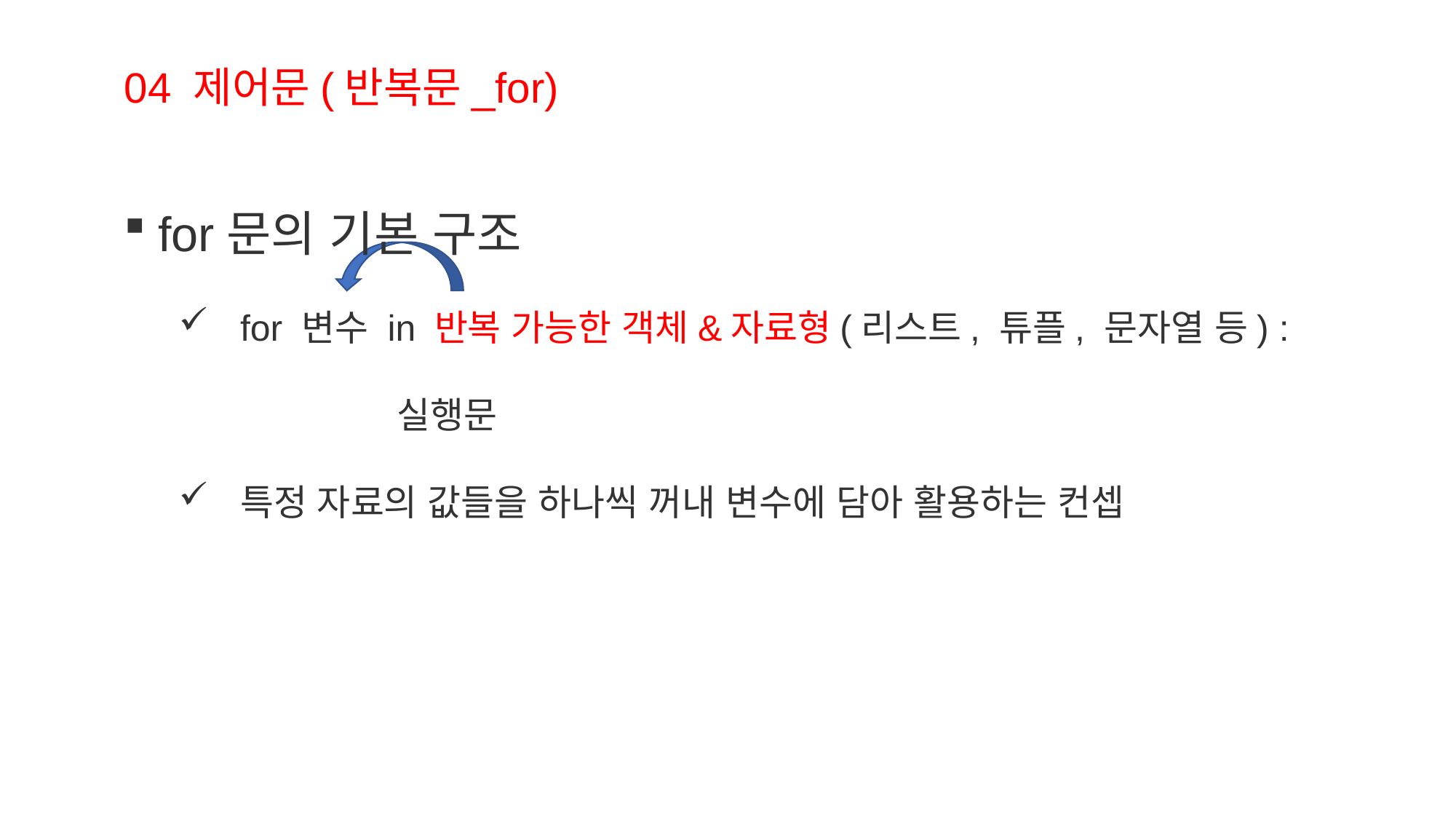

04 제어문(반복문_for)
for문의 기본 구조
for 변수 in 반복 가능한 객체&자료형(리스트, 튜플, 문자열 등) :
		실행문
특정 자료의 값들을 하나씩 꺼내 변수에 담아 활용하는 컨셉